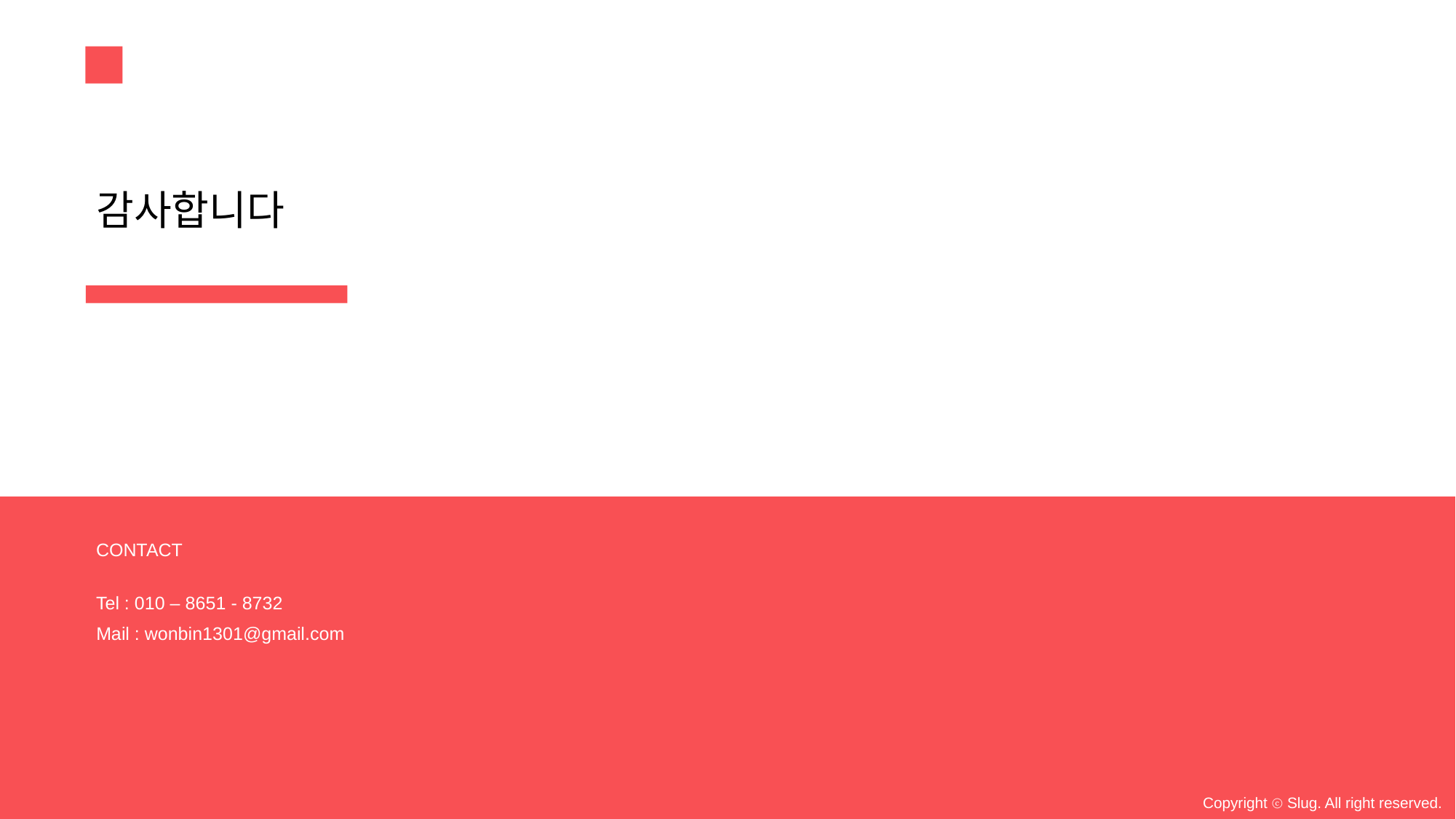

감사합니다

CONTACT
Tel : 010 – 8651 - 8732
Mail : wonbin1301@gmail.com
Copyright ⓒ Slug. All right reserved.